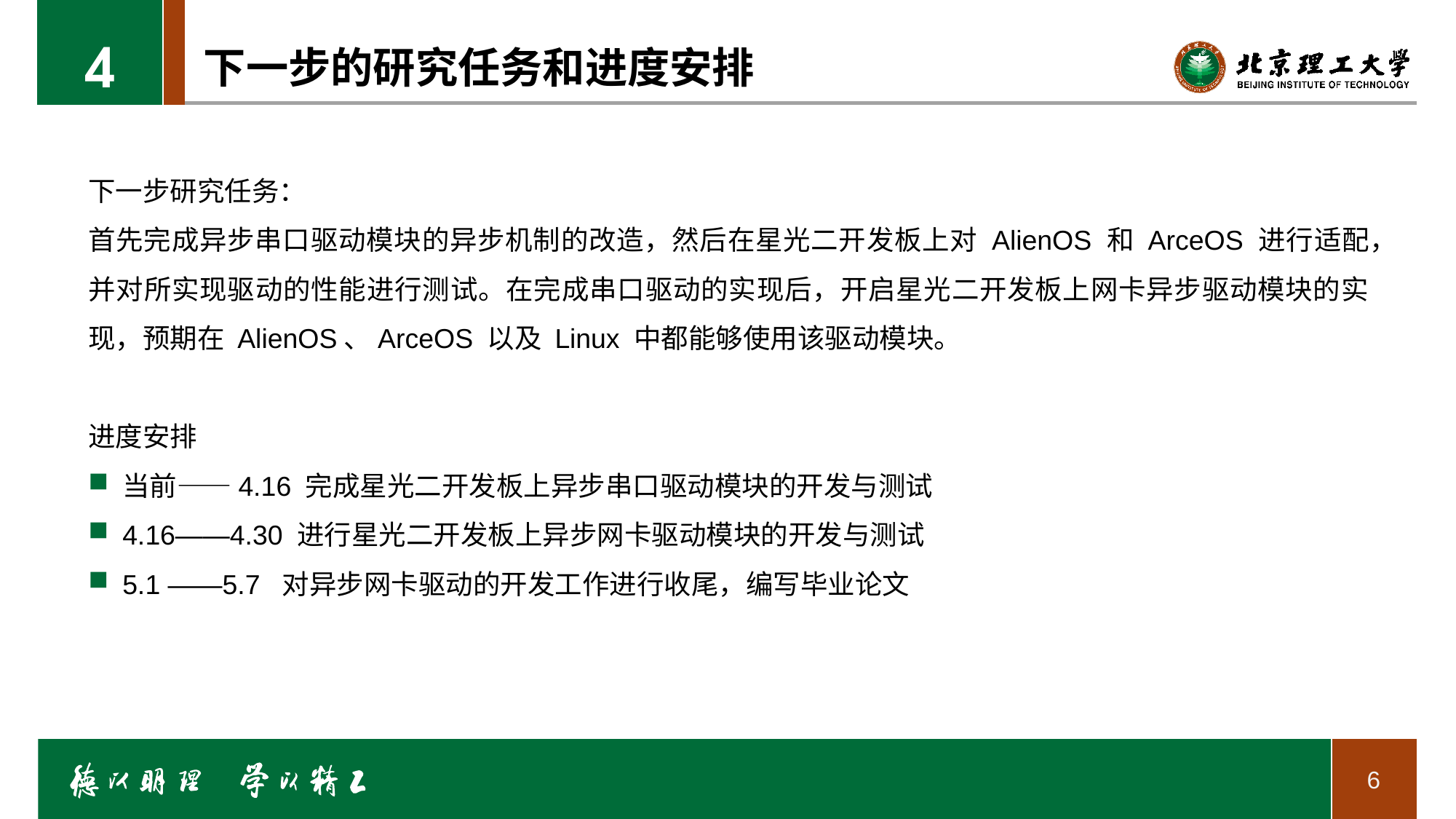

4
# 下一步的研究任务和进度安排
下一步研究任务：
首先完成异步串口驱动模块的异步机制的改造，然后在星光二开发板上对 AlienOS 和 ArceOS 进行适配，并对所实现驱动的性能进行测试。在完成串口驱动的实现后，开启星光二开发板上网卡异步驱动模块的实现，预期在 AlienOS、ArceOS 以及 Linux 中都能够使用该驱动模块。

进度安排
当前——4.16 完成星光二开发板上异步串口驱动模块的开发与测试
4.16——4.30 进行星光二开发板上异步网卡驱动模块的开发与测试
5.1 ——5.7  对异步网卡驱动的开发工作进行收尾，编写毕业论文